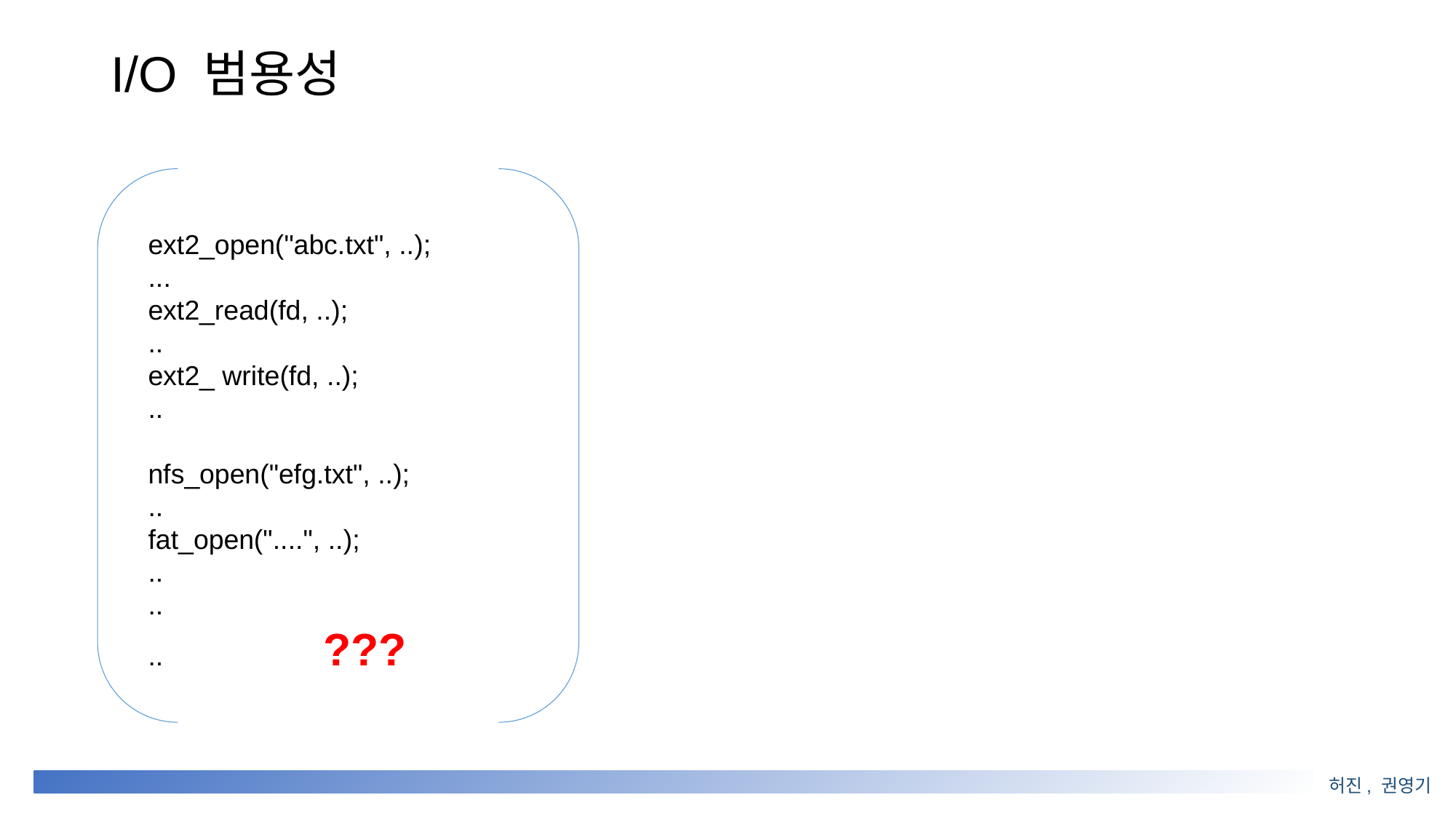

# I/O 범용성

ext2_open("abc.txt", ..);
...
ext2_read(fd, ..);
..
ext2_ write(fd, ..);
..

nfs_open("efg.txt", ..);
..
fat_open("....", ..);
..
..
..                   ???